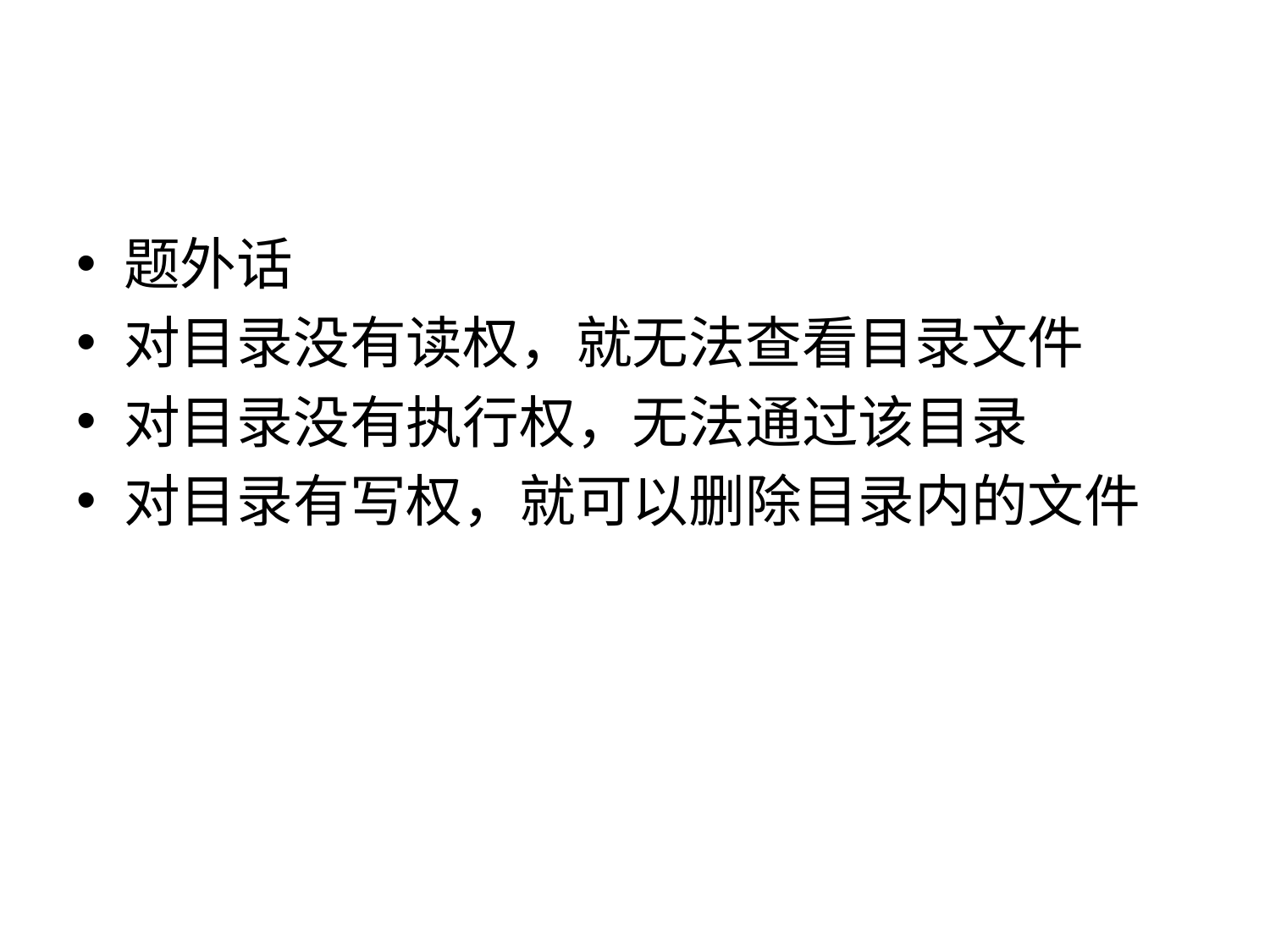

#
题外话
对目录没有读权，就无法查看目录文件
对目录没有执行权，无法通过该目录
对目录有写权，就可以删除目录内的文件